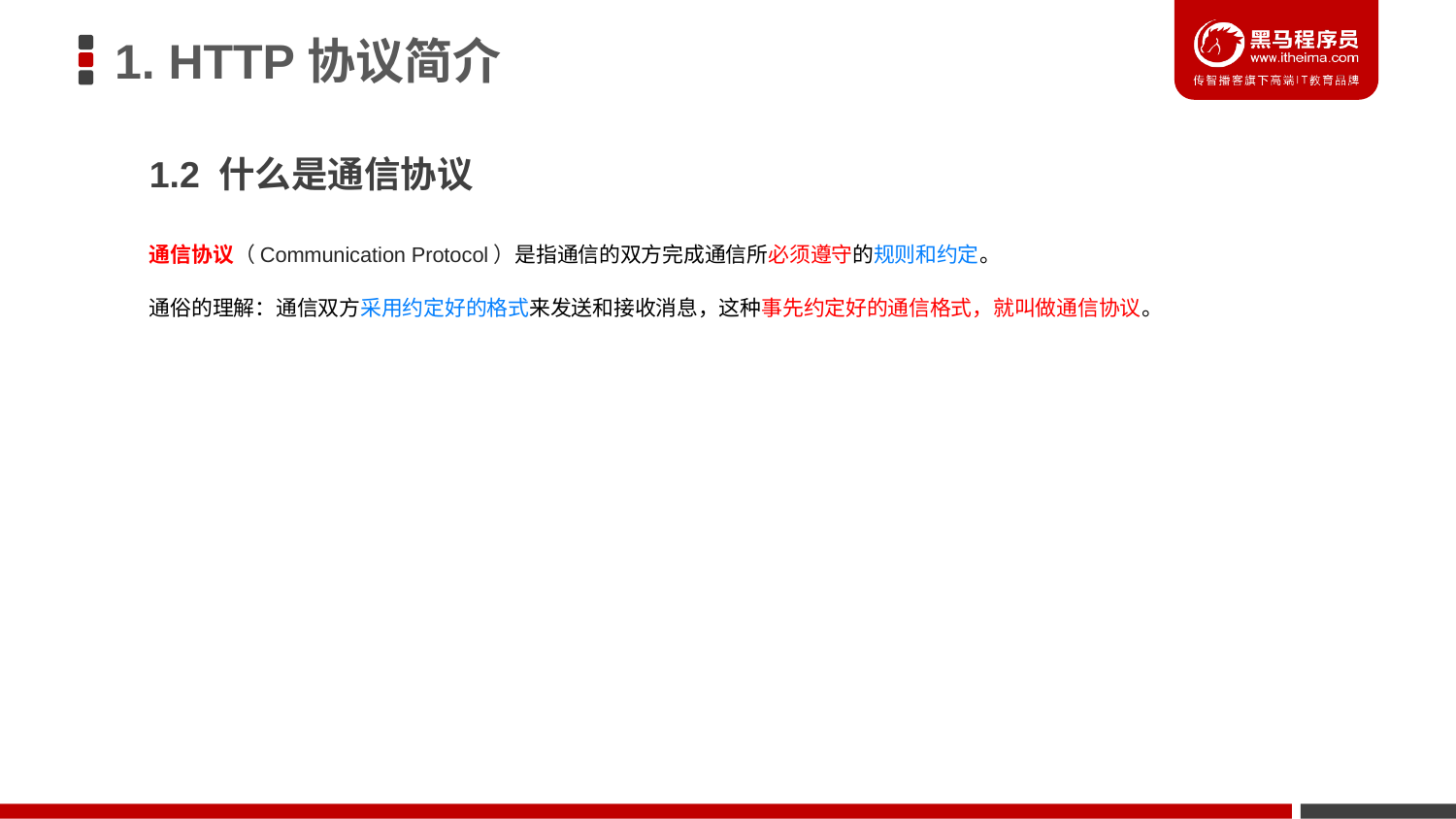

# 1. HTTP协议简介
1.2 什么是通信协议
通信协议（Communication Protocol）是指通信的双方完成通信所必须遵守的规则和约定。
通俗的理解：通信双方采用约定好的格式来发送和接收消息，这种事先约定好的通信格式，就叫做通信协议。